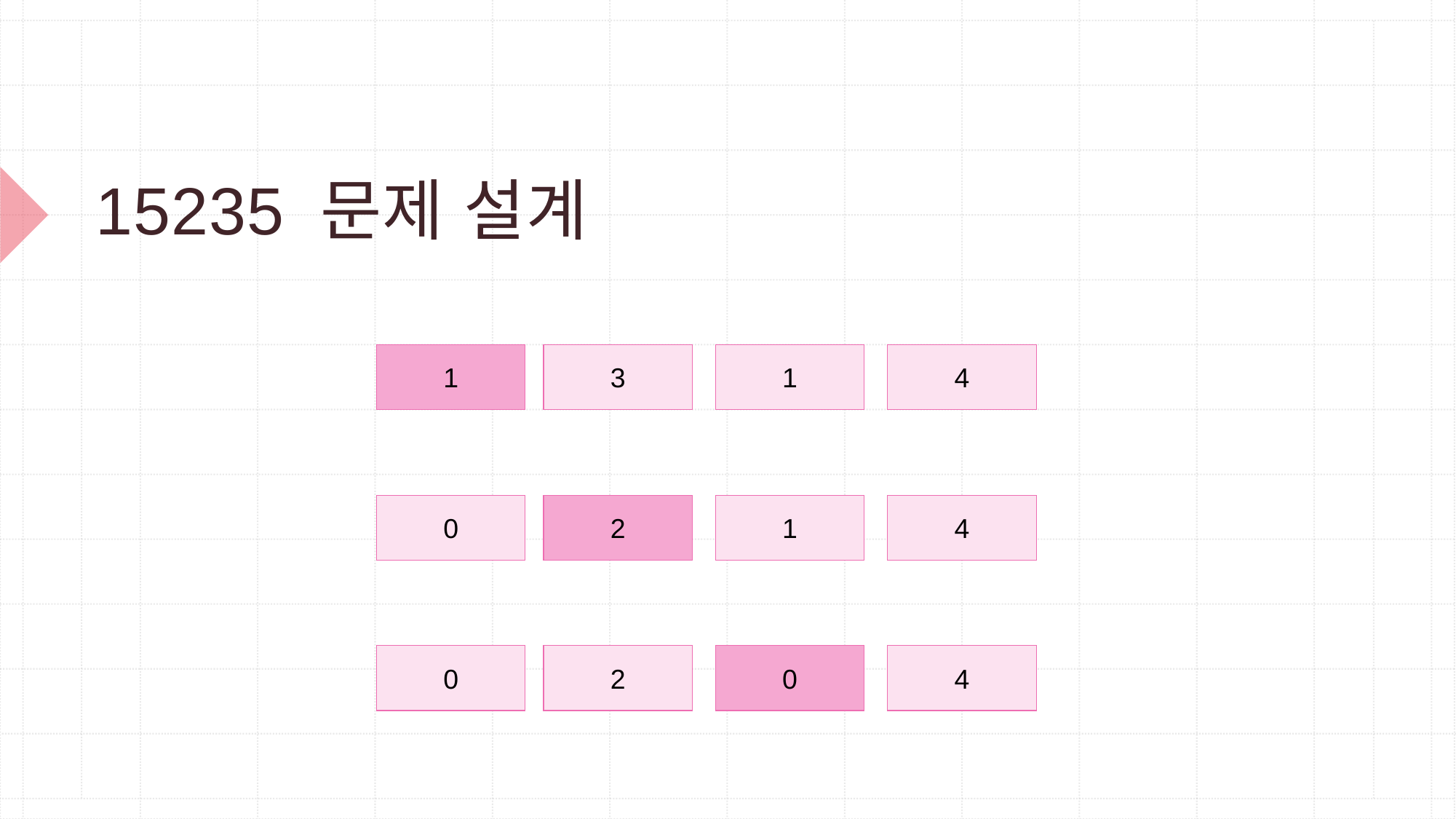

# 15235 문제 설계
4
1
1
3
4
1
0
2
4
0
0
2